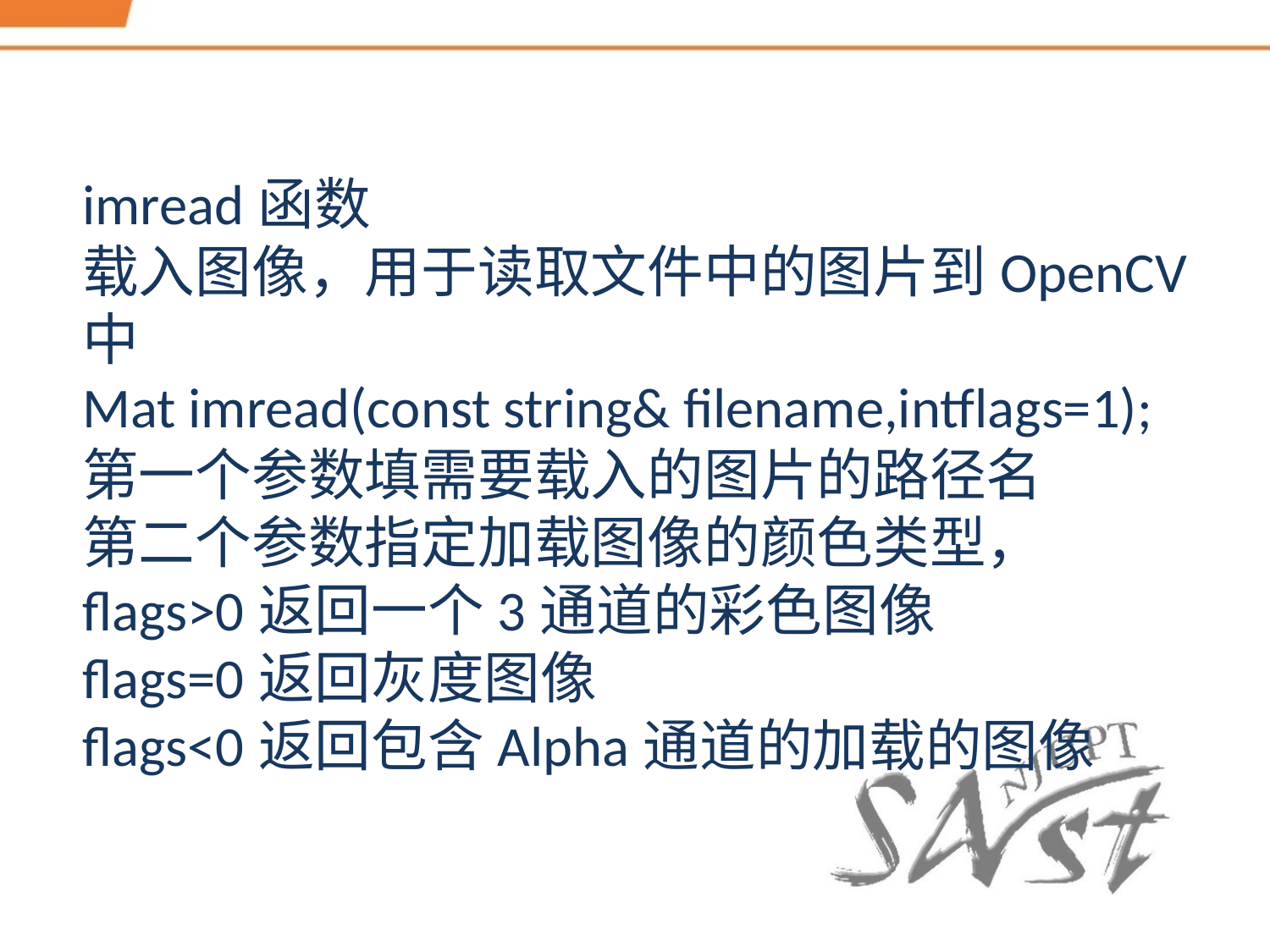

imread函数
载入图像，用于读取文件中的图片到OpenCV中
Mat imread(const string& filename,intflags=1);
第一个参数填需要载入的图片的路径名
第二个参数指定加载图像的颜色类型，
flags>0返回一个3通道的彩色图像
flags=0返回灰度图像
flags<0返回包含Alpha通道的加载的图像